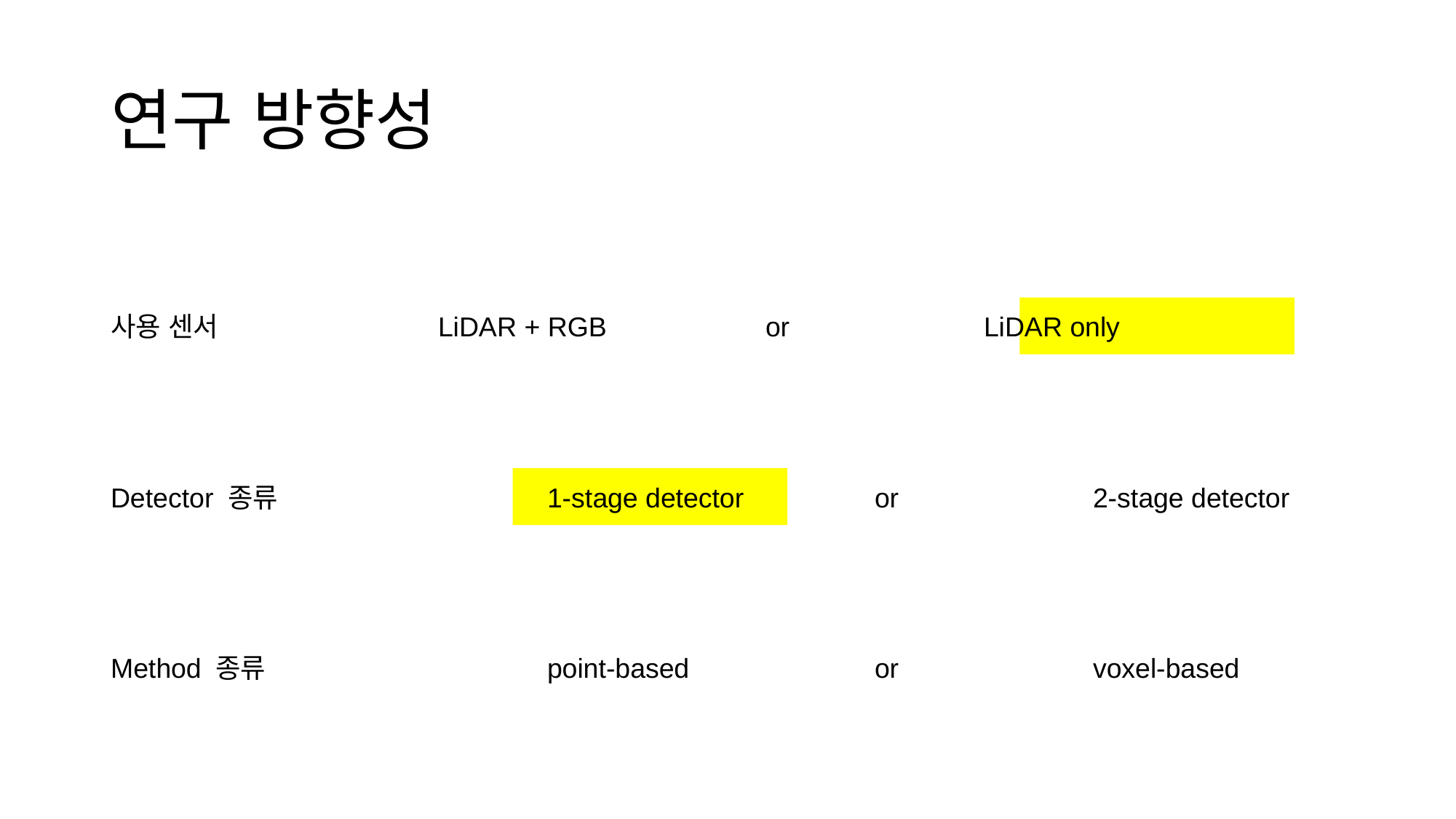

# 연구 방향성

사용 센서			LiDAR + RGB		or		LiDAR only

Detector 종류			1-stage detector		or		2-stage detector
Method 종류			point-based		or		voxel-based